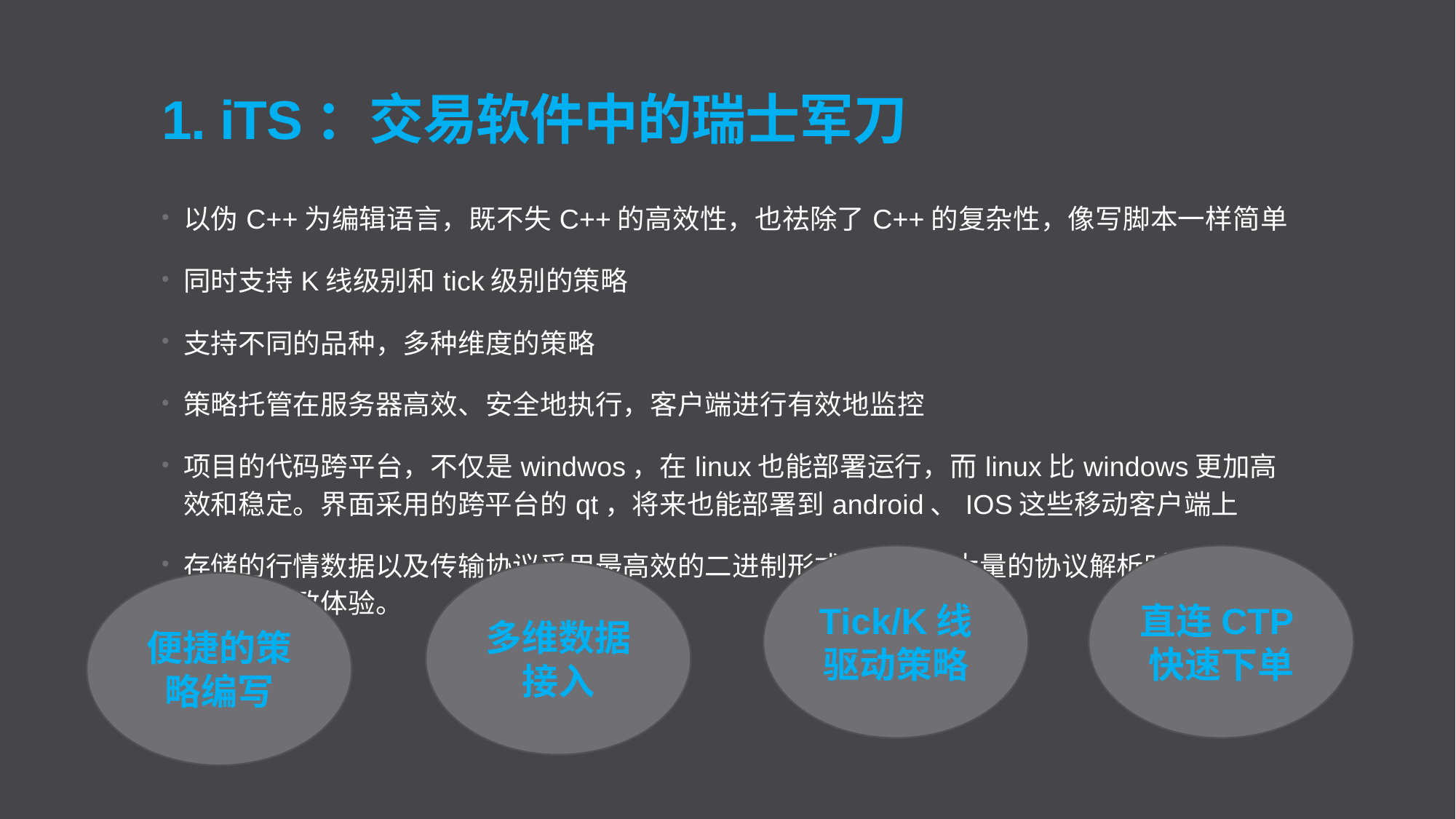

# 1. iTS：交易软件中的瑞士军刀
以伪C++为编辑语言，既不失C++的高效性，也祛除了C++的复杂性，像写脚本一样简单
同时支持K线级别和tick级别的策略
支持不同的品种，多种维度的策略
策略托管在服务器高效、安全地执行，客户端进行有效地监控
项目的代码跨平台，不仅是windwos，在linux也能部署运行，而linux比windows更加高效和稳定。界面采用的跨平台的qt，将来也能部署到android、IOS这些移动客户端上
存储的行情数据以及传输协议采用最高效的二进制形式，节省了大量的协议解析时间，给系统带来极致体验。

Tick/K线驱动策略
直连CTP快速下单
多维数据接入
便捷的策略编写